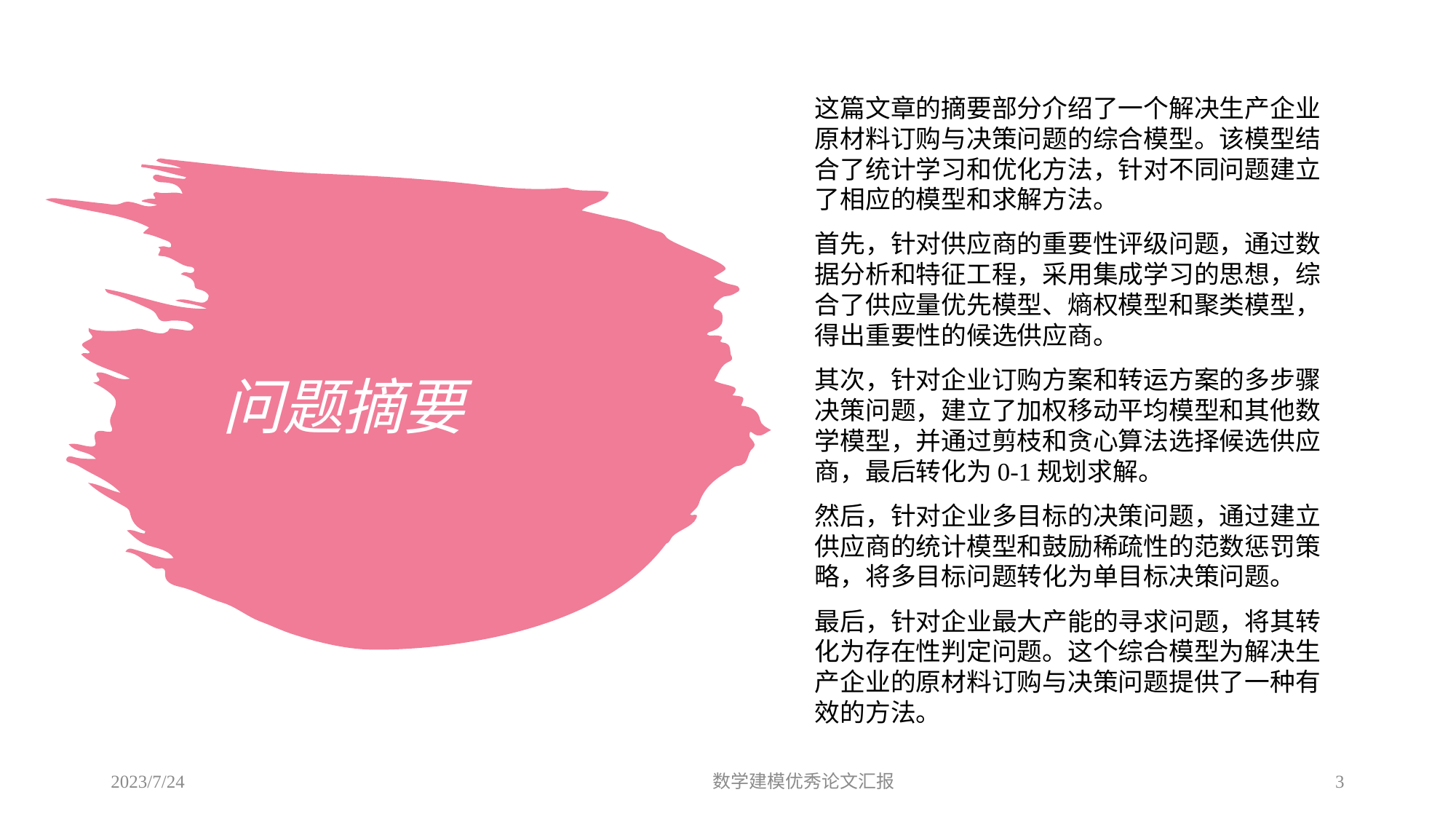

这篇文章的摘要部分介绍了一个解决生产企业原材料订购与决策问题的综合模型。该模型结合了统计学习和优化方法，针对不同问题建立了相应的模型和求解方法。
首先，针对供应商的重要性评级问题，通过数据分析和特征工程，采用集成学习的思想，综合了供应量优先模型、熵权模型和聚类模型，得出重要性的候选供应商。
其次，针对企业订购方案和转运方案的多步骤决策问题，建立了加权移动平均模型和其他数学模型，并通过剪枝和贪心算法选择候选供应商，最后转化为0-1规划求解。
然后，针对企业多目标的决策问题，通过建立供应商的统计模型和鼓励稀疏性的范数惩罚策略，将多目标问题转化为单目标决策问题。
最后，针对企业最大产能的寻求问题，将其转化为存在性判定问题。这个综合模型为解决生产企业的原材料订购与决策问题提供了一种有效的方法。
# 问题摘要
数学建模优秀论文汇报
2023/7/24
3